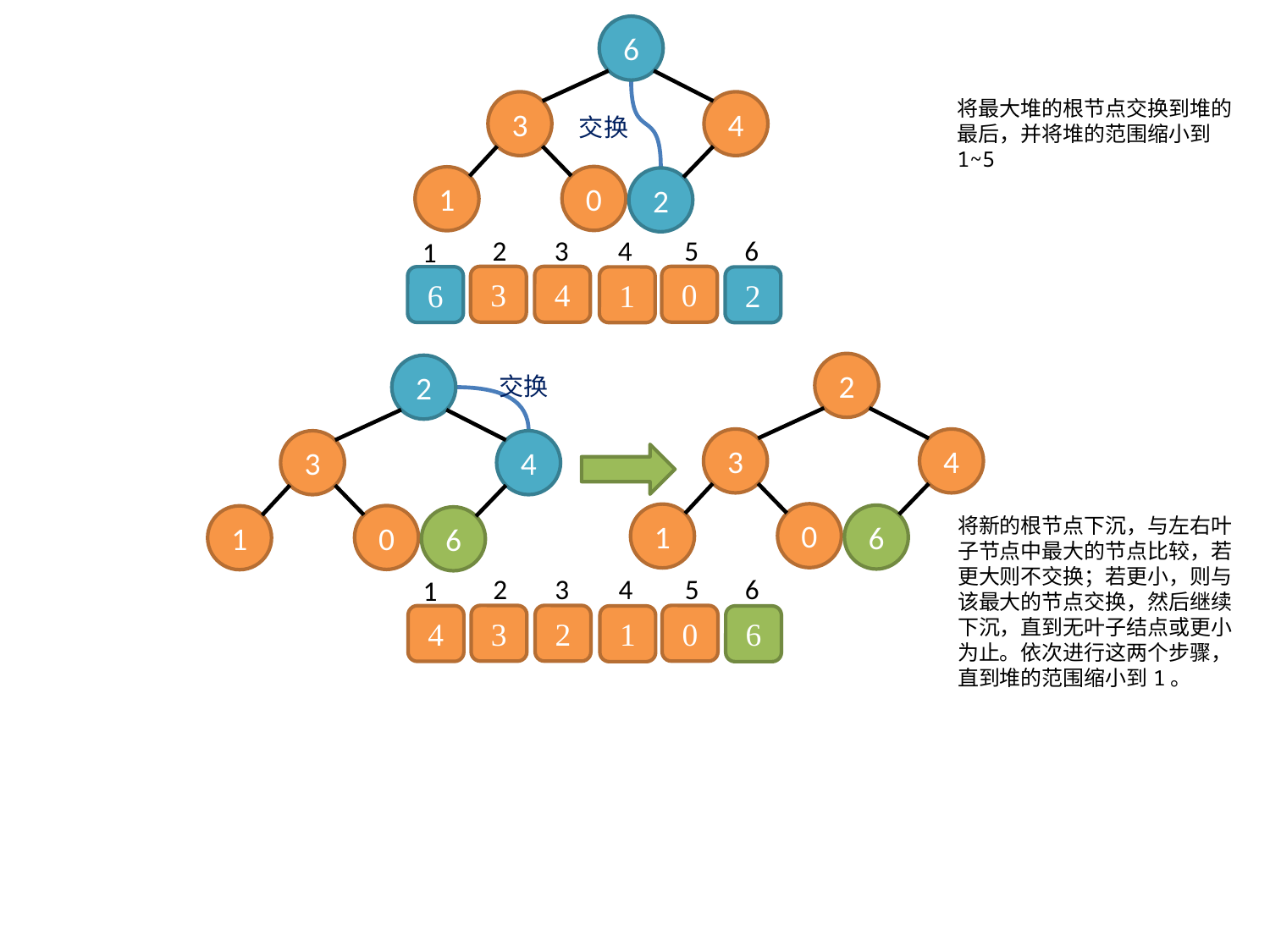

6
将最大堆的根节点交换到堆的最后，并将堆的范围缩小到1~5
3
4
交换
0
1
2
2
3
4
5
6
1
0
4
3
6
1
2
2
2
交换
3
4
3
4

0
1
6
0
1
将新的根节点下沉，与左右叶子节点中最大的节点比较，若更大则不交换；若更小，则与该最大的节点交换，然后继续下沉，直到无叶子结点或更小为止。依次进行这两个步骤，直到堆的范围缩小到1。
6
2
3
4
5
6
1
0
2
3
4
1
6